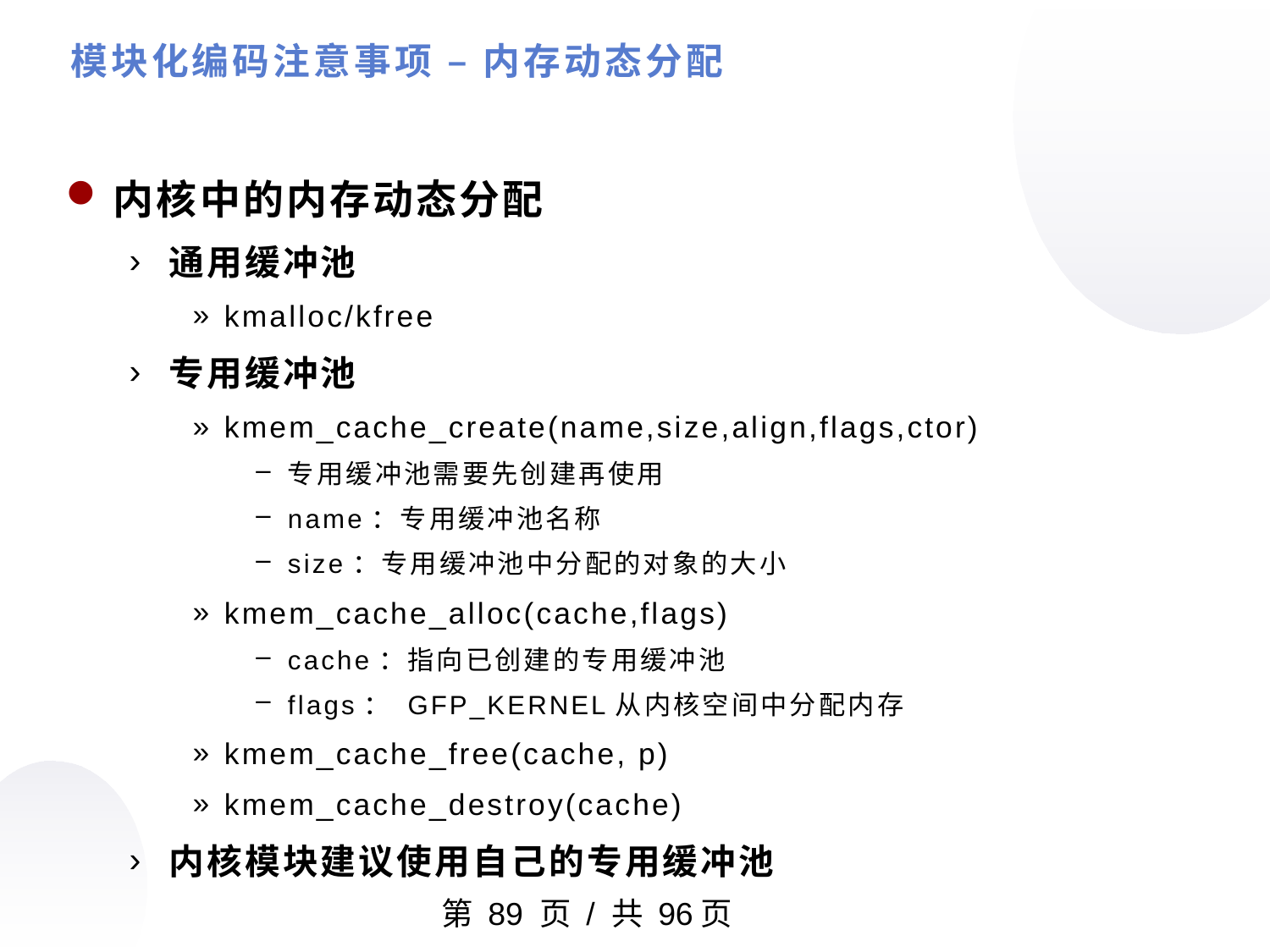

模块化编码注意事项 – 内存动态分配

内核中的内存动态分配
通用缓冲池
kmalloc/kfree
专用缓冲池
kmem_cache_create(name,size,align,flags,ctor)
专用缓冲池需要先创建再使用
name：专用缓冲池名称
size：专用缓冲池中分配的对象的大小
kmem_cache_alloc(cache,flags)
cache：指向已创建的专用缓冲池
flags： GFP_KERNEL从内核空间中分配内存
kmem_cache_free(cache, p)
kmem_cache_destroy(cache)
内核模块建议使用自己的专用缓冲池

第 89 页 / 共 96页